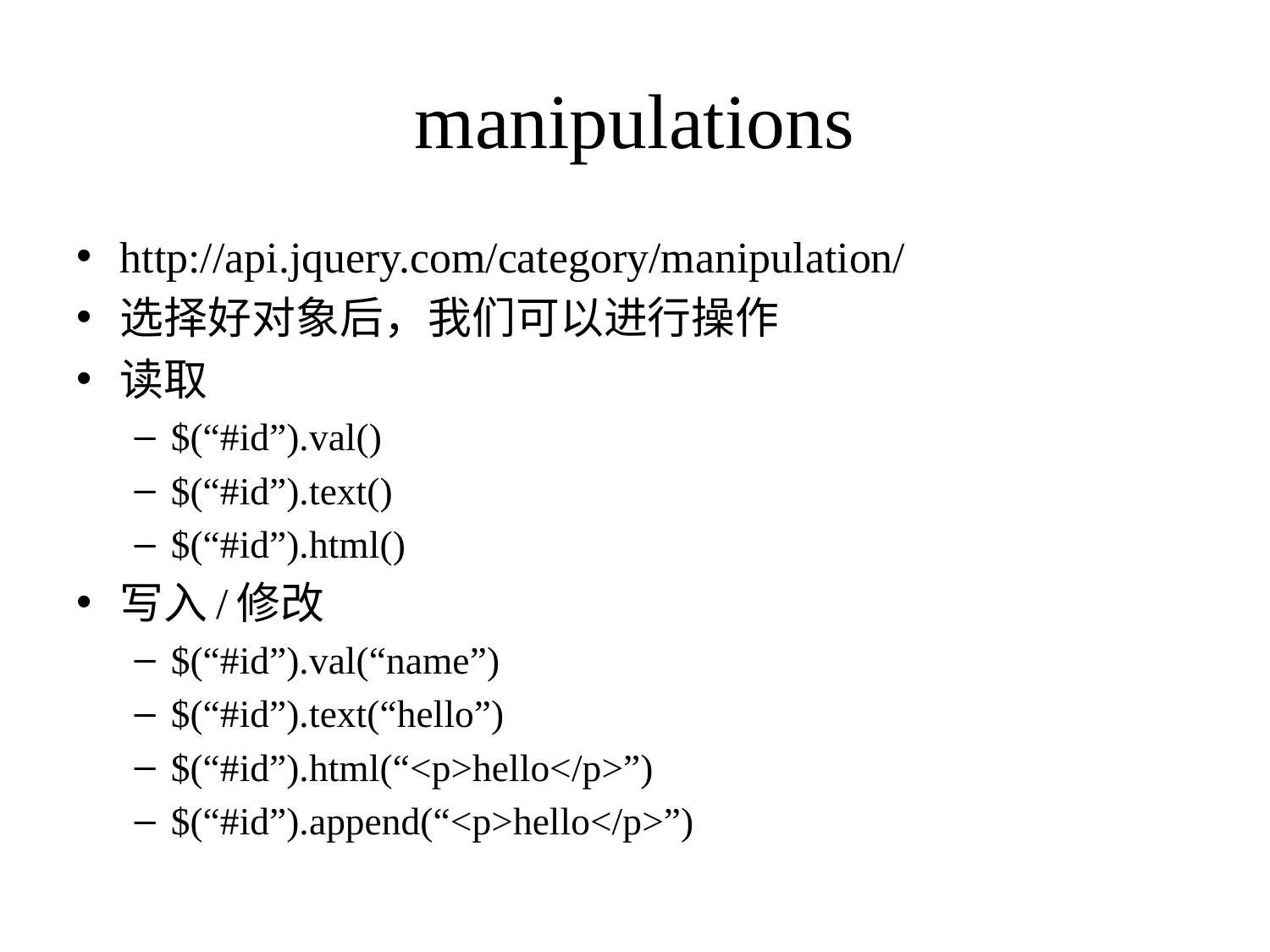

# manipulations
http://api.jquery.com/category/manipulation/
选择好对象后，我们可以进行操作
读取
$(“#id”).val()
$(“#id”).text()
$(“#id”).html()
写入/修改
$(“#id”).val(“name”)
$(“#id”).text(“hello”)
$(“#id”).html(“<p>hello</p>”)
$(“#id”).append(“<p>hello</p>”)